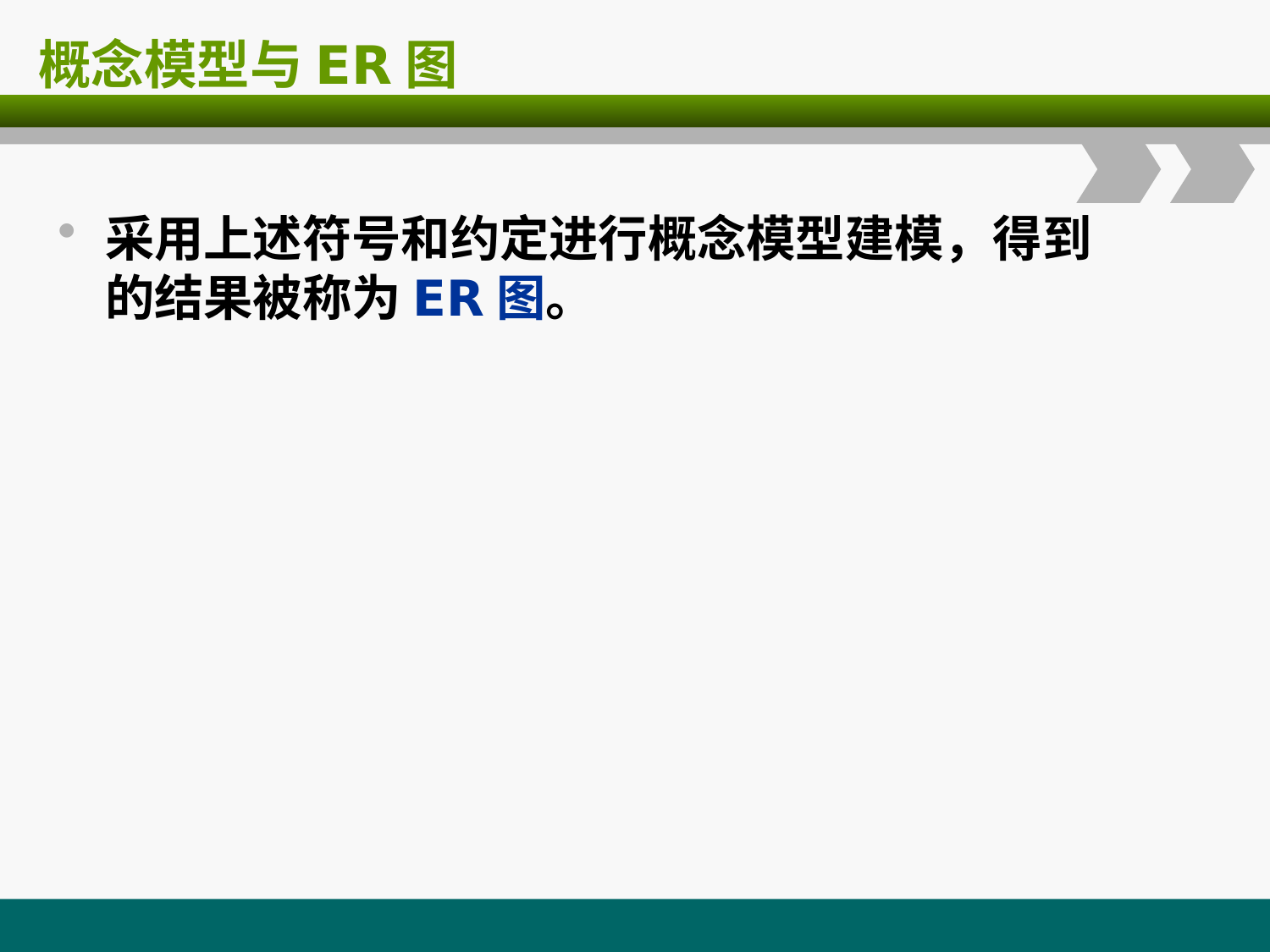

# 概念模型与ER图
采用上述符号和约定进行概念模型建模，得到的结果被称为ER图。